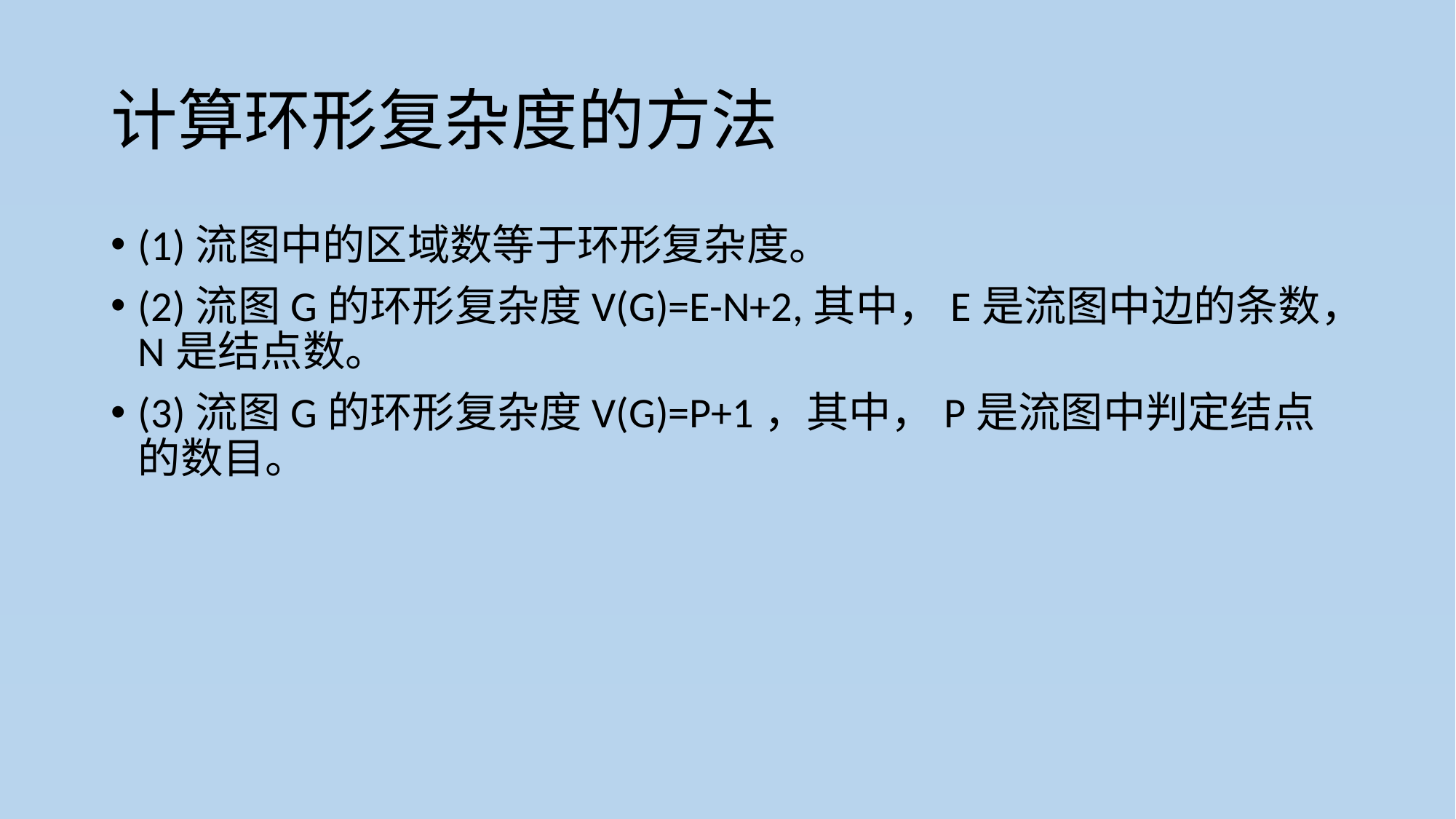

# 计算环形复杂度的方法
(1)流图中的区域数等于环形复杂度。
(2)流图G的环形复杂度V(G)=E-N+2,其中，E是流图中边的条数，N是结点数。
(3)流图G的环形复杂度V(G)=P+1，其中，P是流图中判定结点的数目。